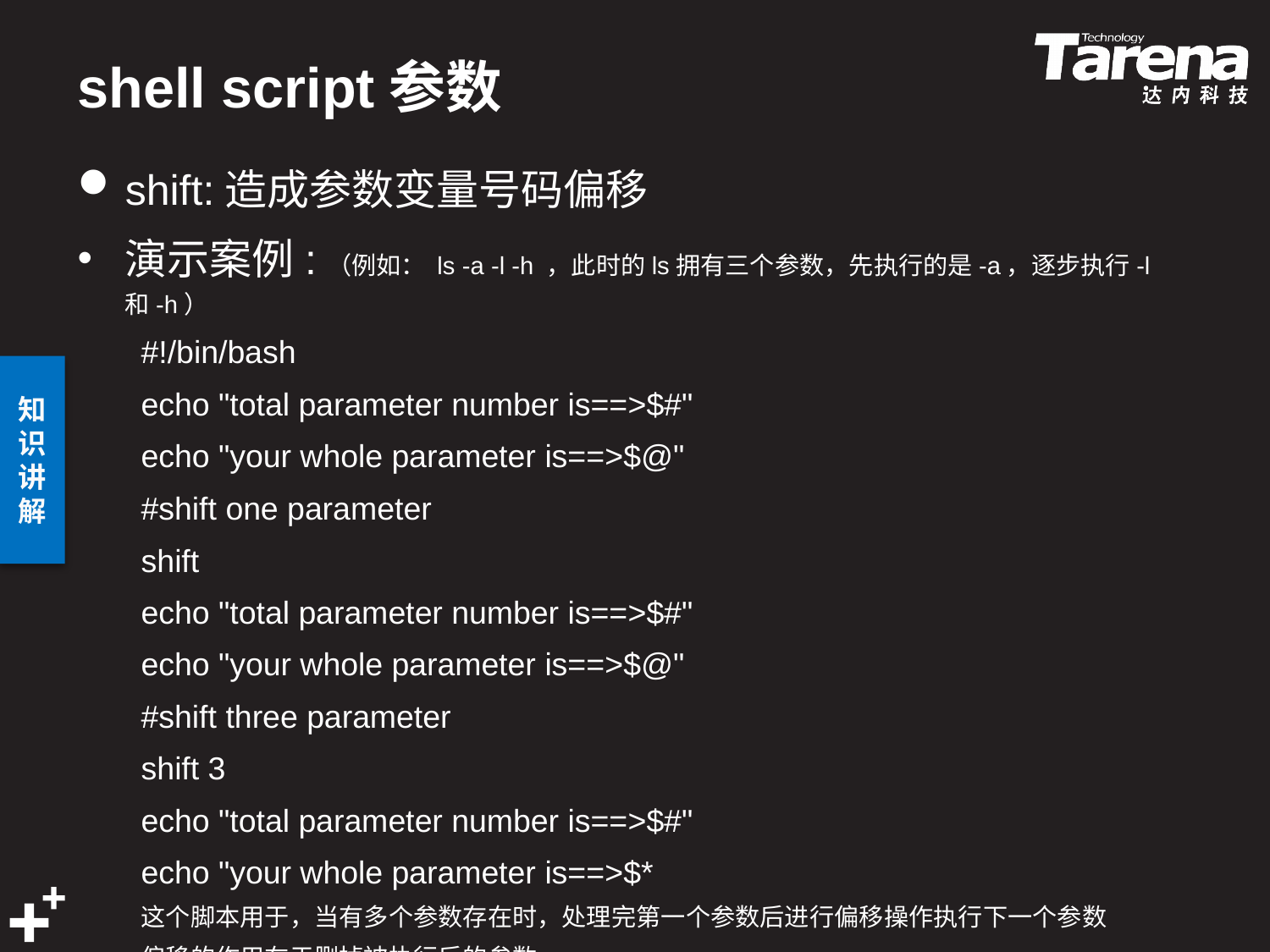

# shell script参数
shift:造成参数变量号码偏移 
演示案例:（例如： ls -a -l -h ，此时的ls拥有三个参数，先执行的是-a，逐步执行-l和-h）
#!/bin/bash
echo "total parameter number is==>$#"
echo "your whole parameter is==>$@"
#shift one parameter
shift
echo "total parameter number is==>$#"
echo "your whole parameter is==>$@"
#shift three parameter
shift 3
echo "total parameter number is==>$#"
echo "your whole parameter is==>$*
这个脚本用于，当有多个参数存在时，处理完第一个参数后进行偏移操作执行下一个参数
偏移的作用在于删掉被执行后的参数。